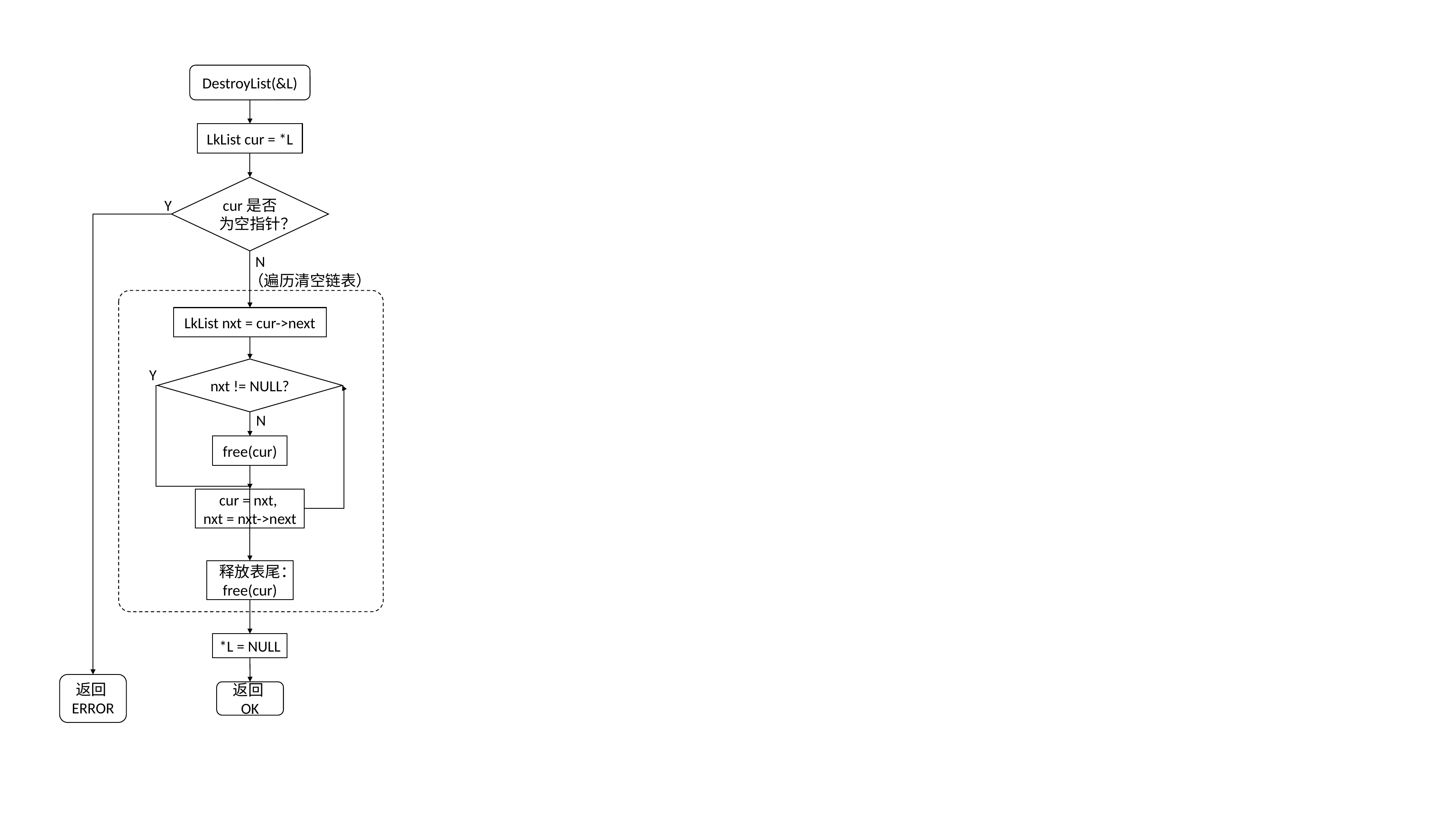

DestroyList(&L)
LkList cur = *L
cur是否为空指针？
Y
N
（遍历清空链表）

LkList nxt = cur->next
nxt != NULL?
Y
N
free(cur)
cur = nxt,
nxt = nxt->next
释放表尾：
free(cur)
*L = NULL
返回ERROR
返回OK